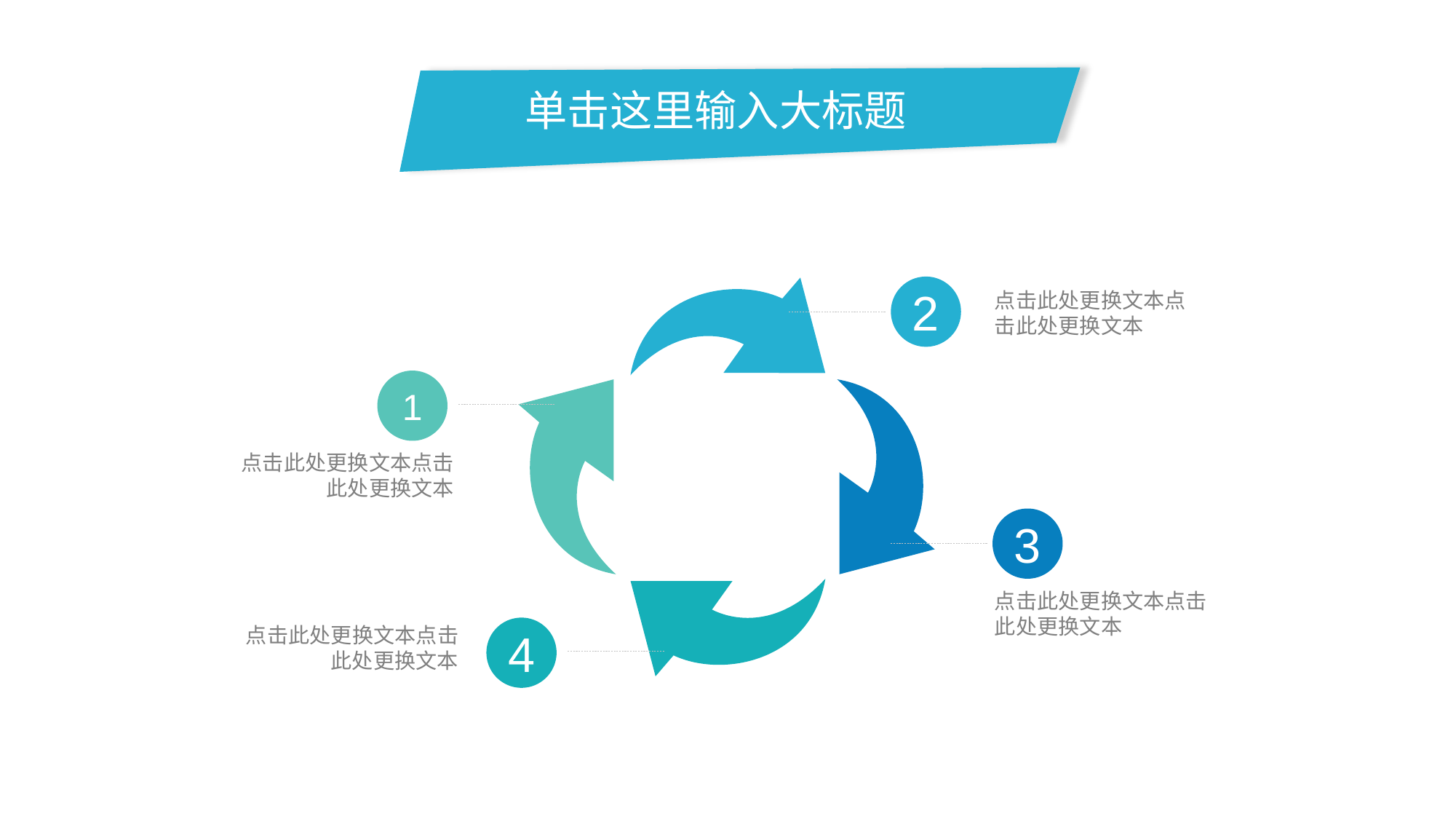

单击这里输入大标题
2
点击此处更换文本点击此处更换文本

1
点击此处更换文本点击此处更换文本

3
点击此处更换文本点击此处更换文本

4
点击此处更换文本点击此处更换文本